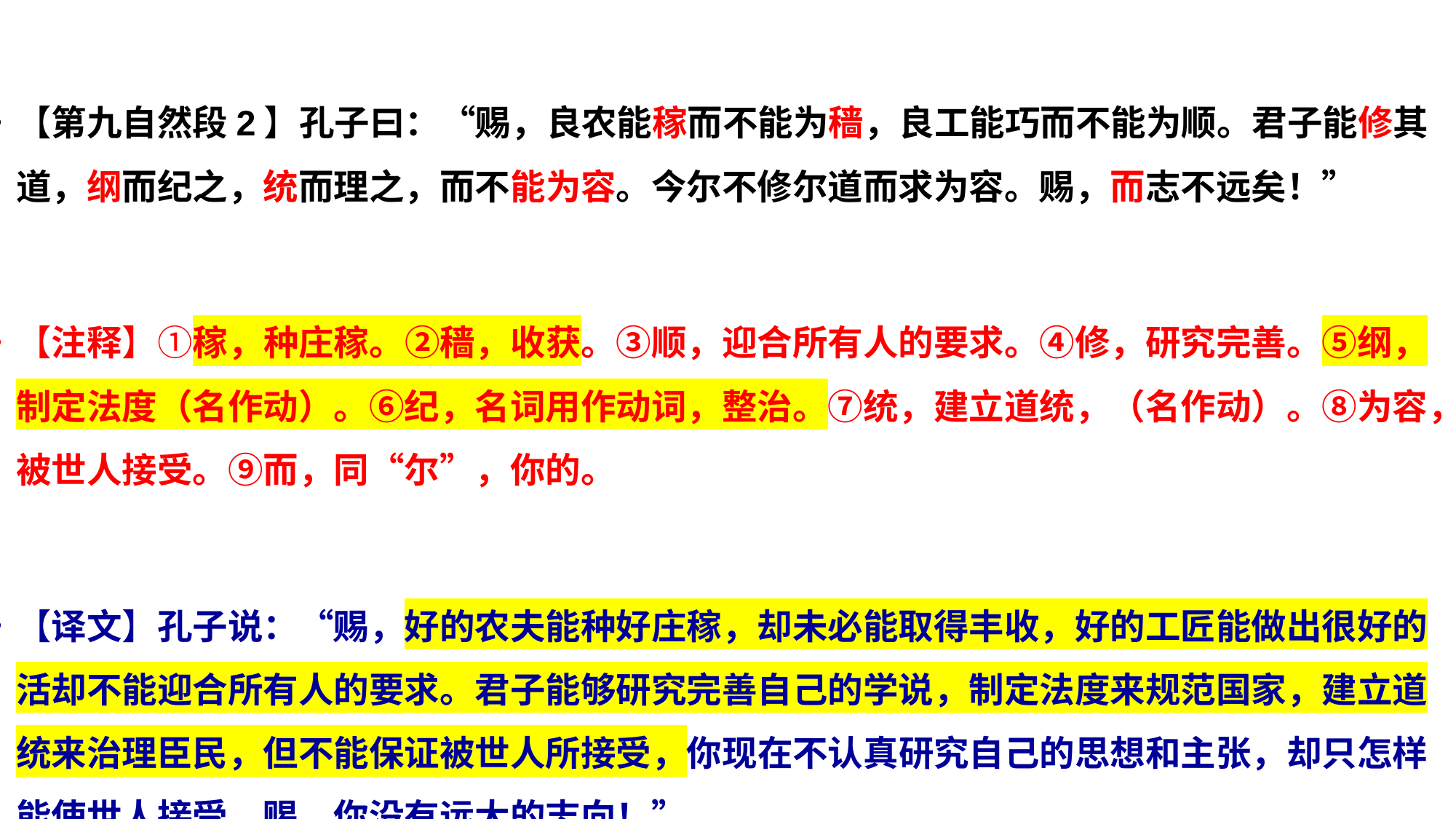

【第九自然段2】孔子曰：“赐，良农能稼而不能为穑，良工能巧而不能为顺。君子能修其道，纲而纪之，统而理之，而不能为容。今尔不修尔道而求为容。赐，而志不远矣！”

【注释】①稼，种庄稼。②穑，收获。③顺，迎合所有人的要求。④修，研究完善。⑤纲，制定法度（名作动）。⑥纪，名词用作动词，整治。⑦统，建立道统，（名作动）。⑧为容，被世人接受。⑨而，同“尔”，你的。

【译文】孔子说：“赐，好的农夫能种好庄稼，却未必能取得丰收，好的工匠能做出很好的活却不能迎合所有人的要求。君子能够研究完善自己的学说，制定法度来规范国家，建立道统来治理臣民，但不能保证被世人所接受，你现在不认真研究自己的思想和主张，却只怎样能使世人接受。赐，你没有远大的志向！”